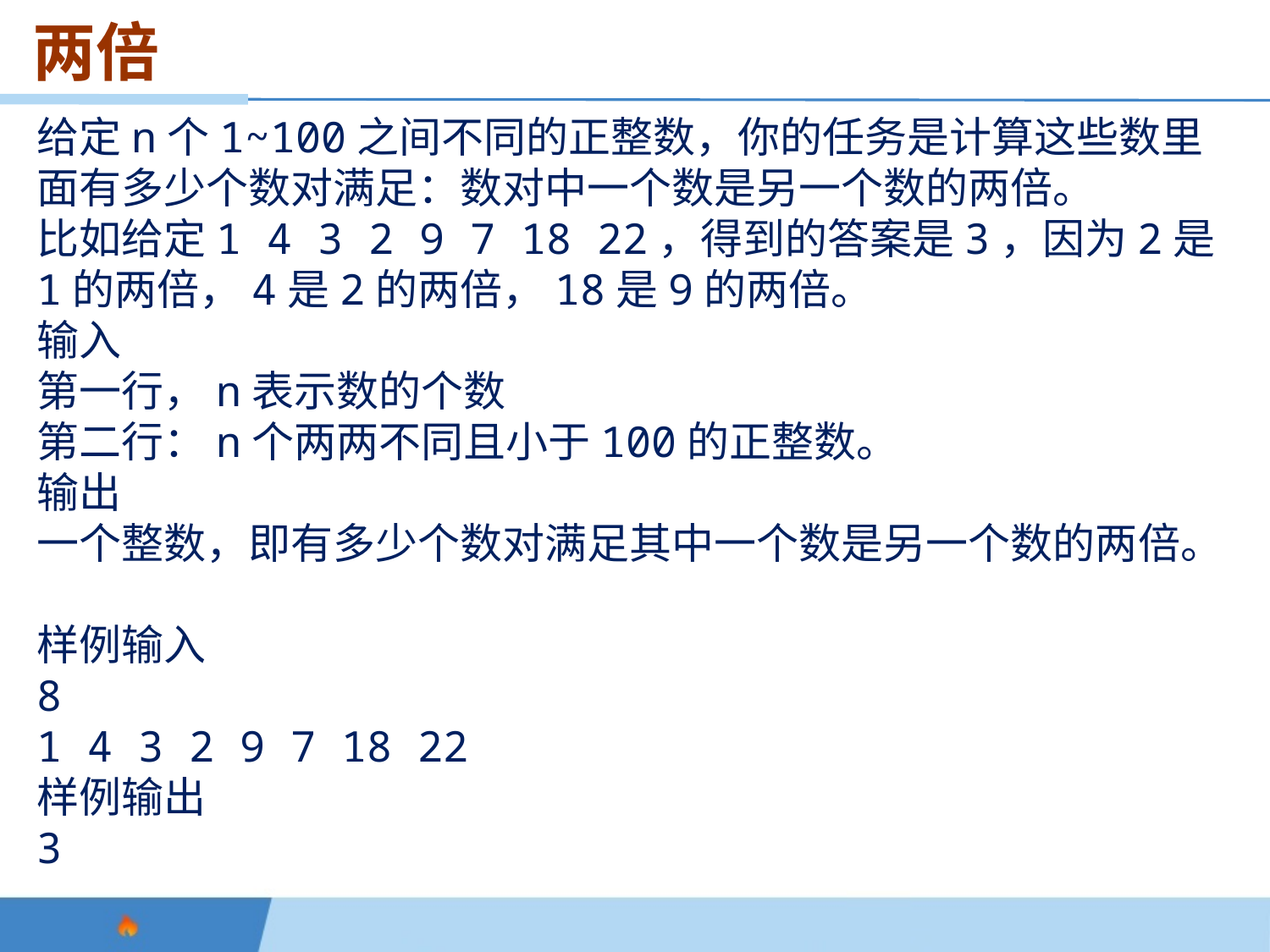

两倍
给定n个1~100之间不同的正整数，你的任务是计算这些数里面有多少个数对满足：数对中一个数是另一个数的两倍。
比如给定1 4 3 2 9 7 18 22，得到的答案是3，因为2是1的两倍，4是2的两倍，18是9的两倍。
输入
第一行，n表示数的个数
第二行：n个两两不同且小于100的正整数。
输出
一个整数，即有多少个数对满足其中一个数是另一个数的两倍。

样例输入
8
1 4 3 2 9 7 18 22
样例输出
3